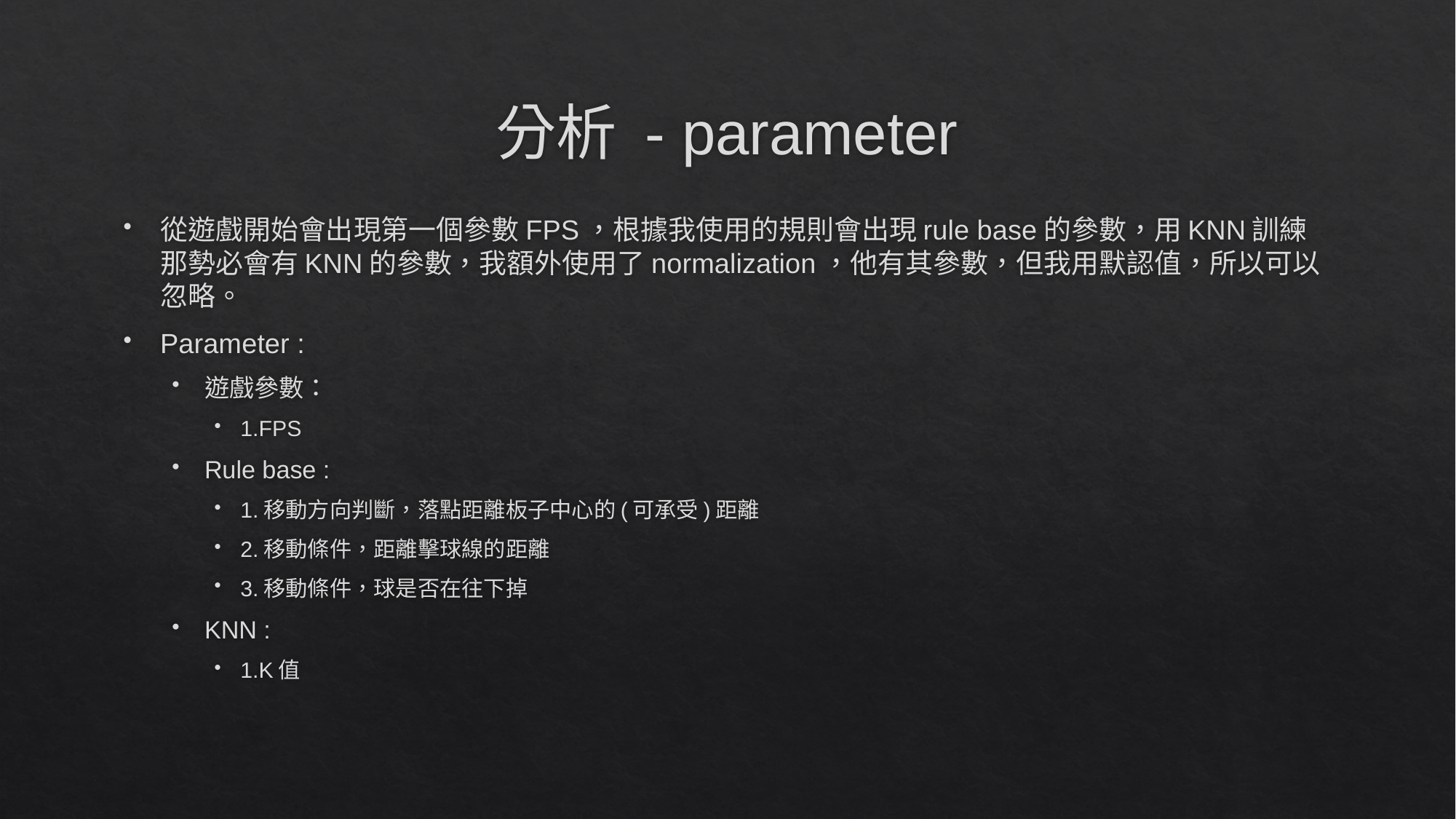

# 分析 - parameter
從遊戲開始會出現第一個參數FPS，根據我使用的規則會出現rule base的參數，用KNN訓練那勢必會有KNN的參數，我額外使用了normalization，他有其參數，但我用默認值，所以可以忽略。
Parameter :
遊戲參數：
1.FPS
Rule base :
1.移動方向判斷，落點距離板子中心的(可承受)距離
2.移動條件，距離擊球線的距離
3.移動條件，球是否在往下掉
KNN :
1.K值